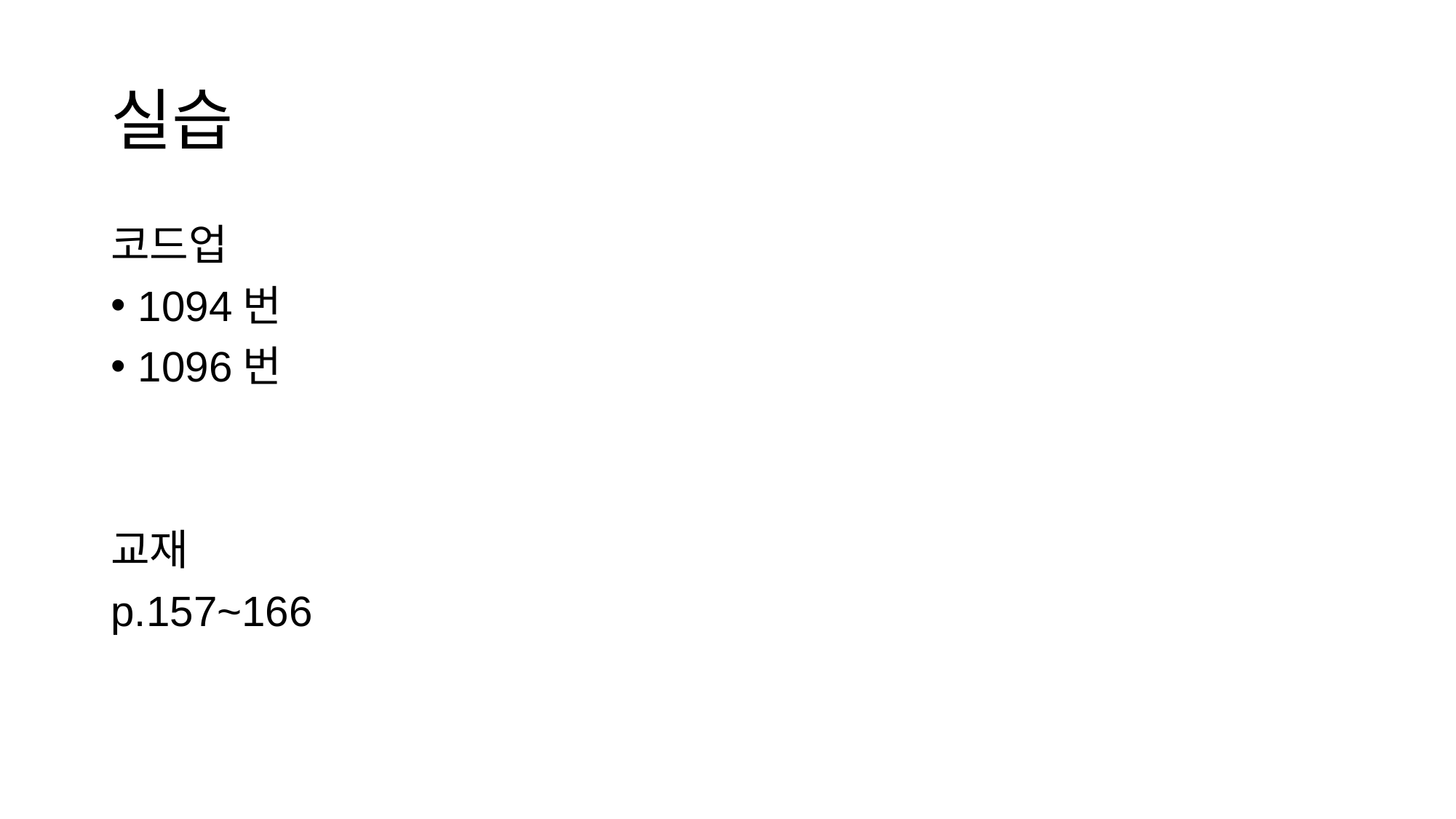

# 실습
코드업
1094번
1096번

교재
p.157~166